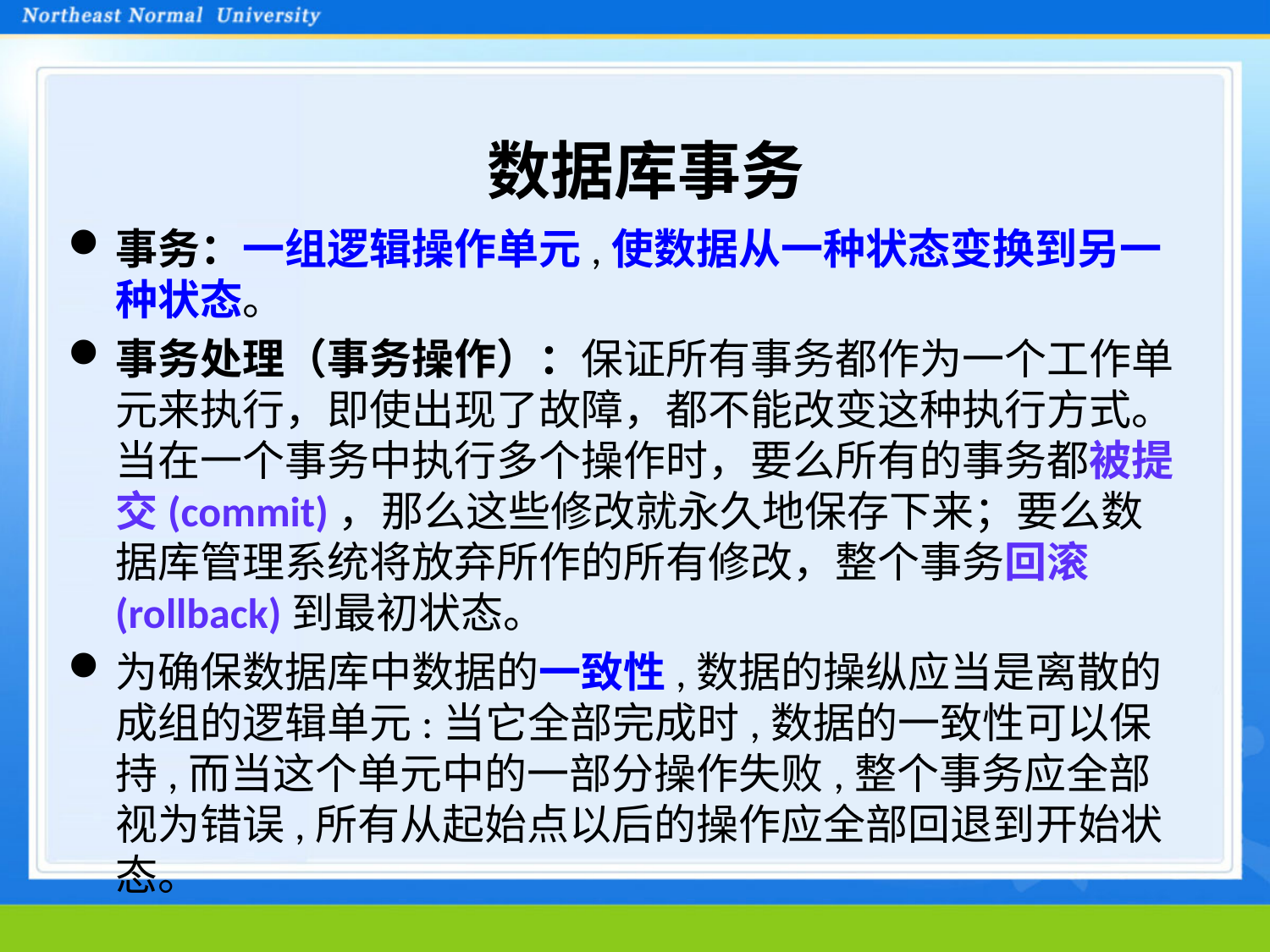

数据库事务
事务：一组逻辑操作单元,使数据从一种状态变换到另一种状态。
事务处理（事务操作）：保证所有事务都作为一个工作单元来执行，即使出现了故障，都不能改变这种执行方式。当在一个事务中执行多个操作时，要么所有的事务都被提交(commit)，那么这些修改就永久地保存下来；要么数据库管理系统将放弃所作的所有修改，整个事务回滚(rollback)到最初状态。
为确保数据库中数据的一致性,数据的操纵应当是离散的成组的逻辑单元:当它全部完成时,数据的一致性可以保持,而当这个单元中的一部分操作失败,整个事务应全部视为错误,所有从起始点以后的操作应全部回退到开始状态。